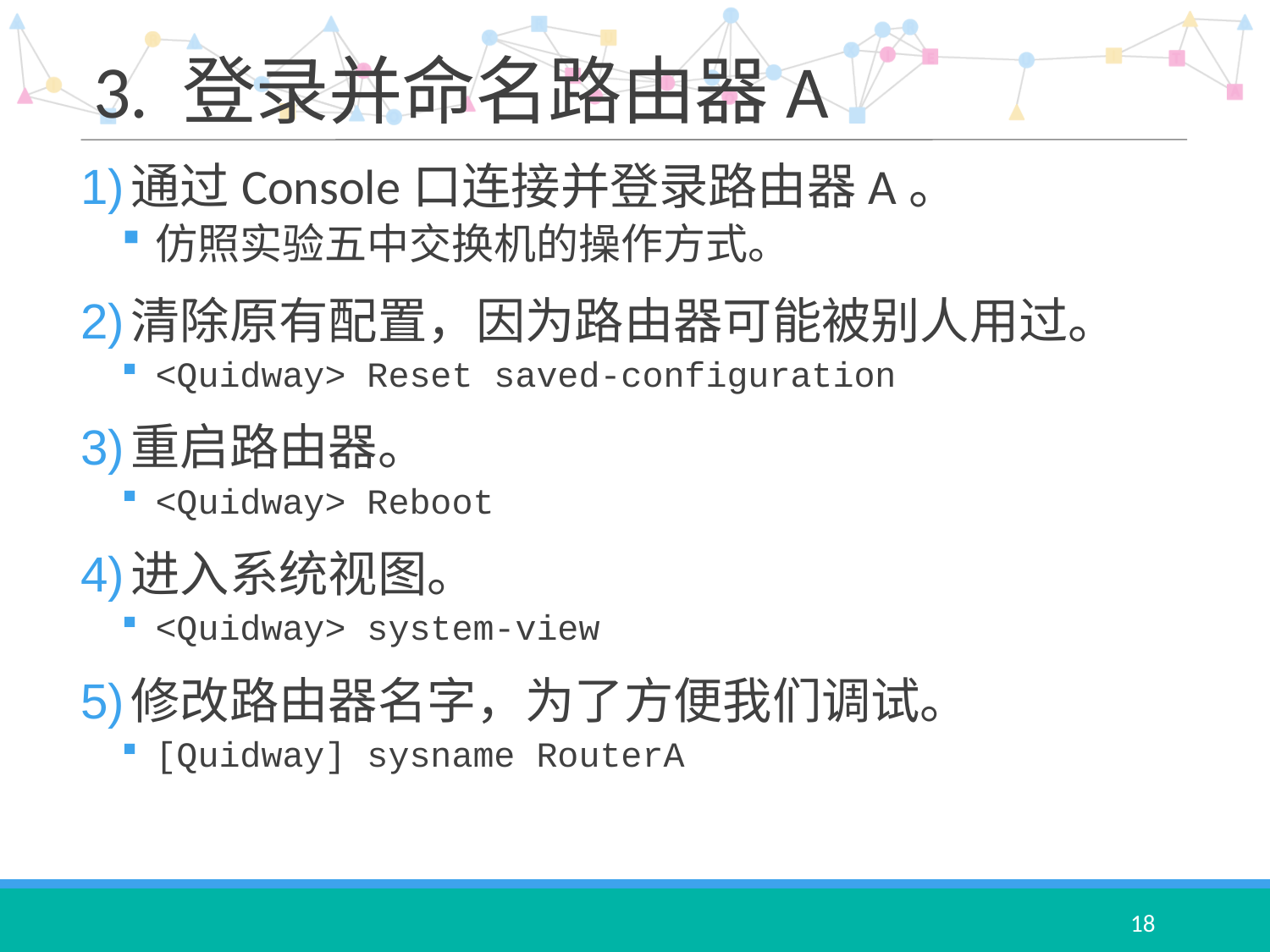

# 3. 登录并命名路由器A
通过Console口连接并登录路由器A。
仿照实验五中交换机的操作方式。
清除原有配置，因为路由器可能被别人用过。
<Quidway> Reset saved-configuration
重启路由器。
<Quidway> Reboot
进入系统视图。
<Quidway> system-view
修改路由器名字，为了方便我们调试。
[Quidway] sysname RouterA

18